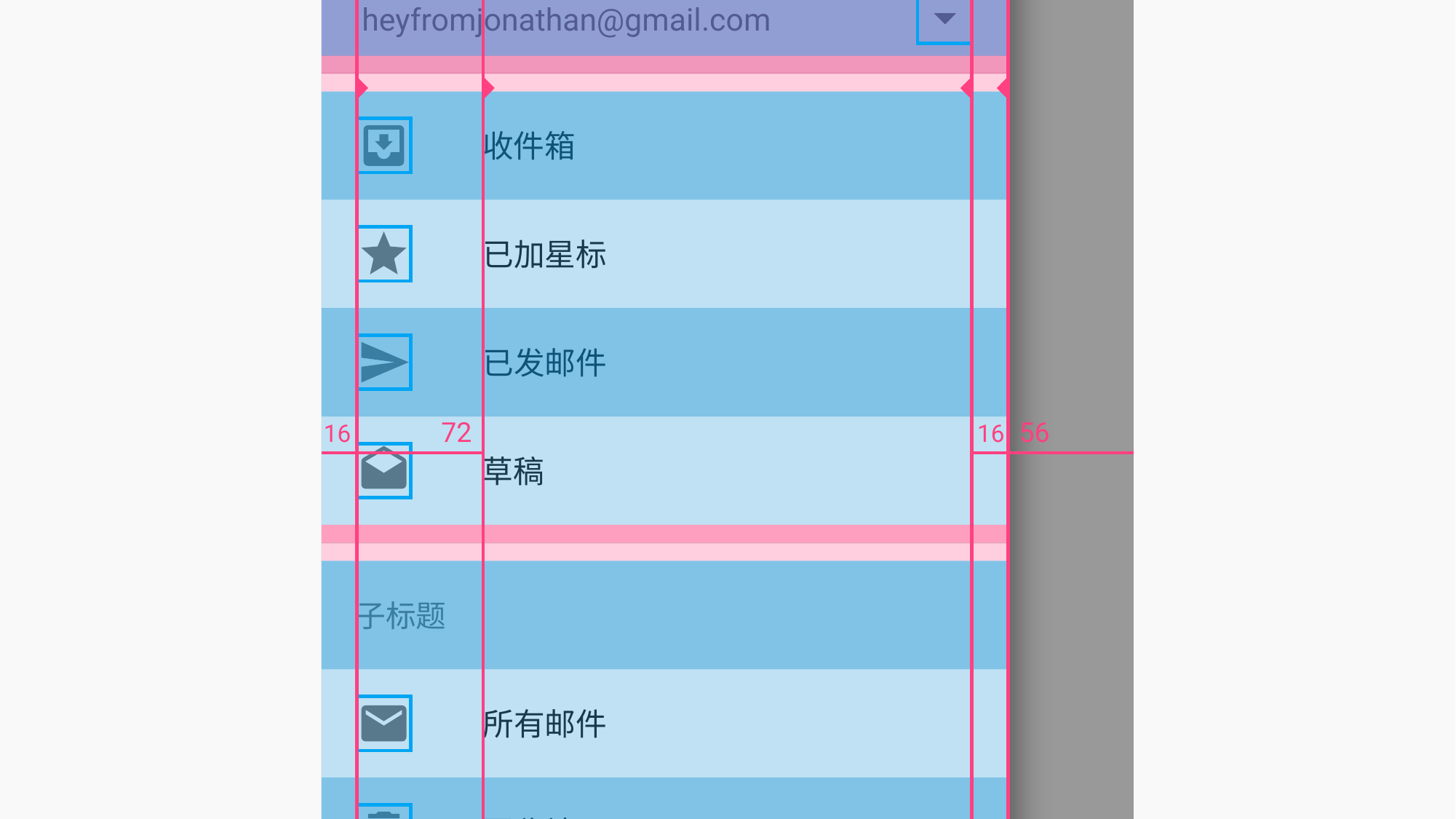

72

16

16

56

12:30

Jonathan Lee

heyfromjonathan@gmail.com

收件箱

已加星标

已发邮件

草稿
子标题

所有邮件

回收站

垃圾邮件